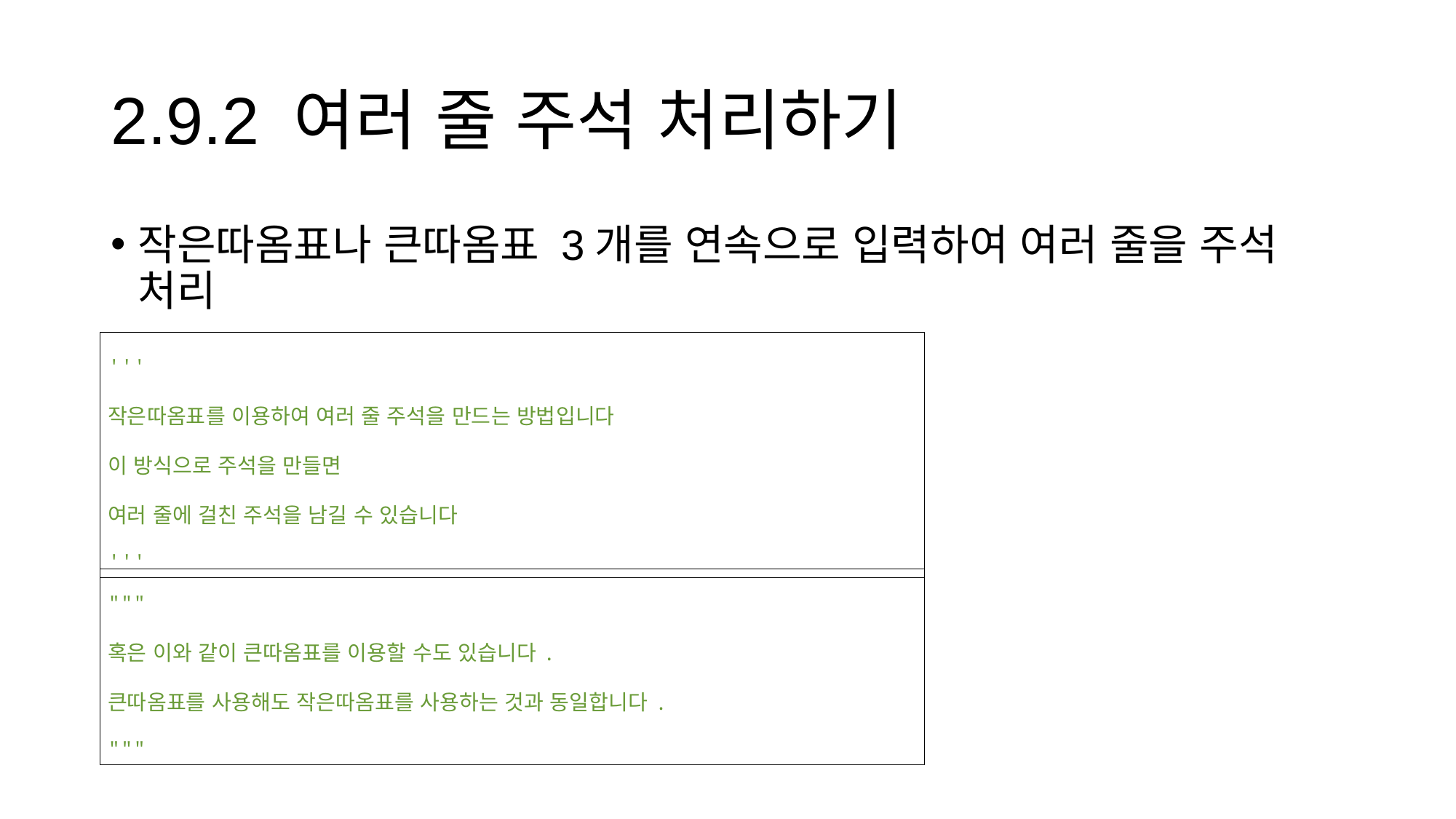

# 2.9.2 여러 줄 주석 처리하기
작은따옴표나 큰따옴표 3개를 연속으로 입력하여 여러 줄을 주석 처리

| ''' 작은따옴표를 이용하여 여러 줄 주석을 만드는 방법입니다 이 방식으로 주석을 만들면 여러 줄에 걸친 주석을 남길 수 있습니다 ''' |
| --- |
| """ 혹은 이와 같이 큰따옴표를 이용할 수도 있습니다. 큰따옴표를 사용해도 작은따옴표를 사용하는 것과 동일합니다. """ |
| --- |